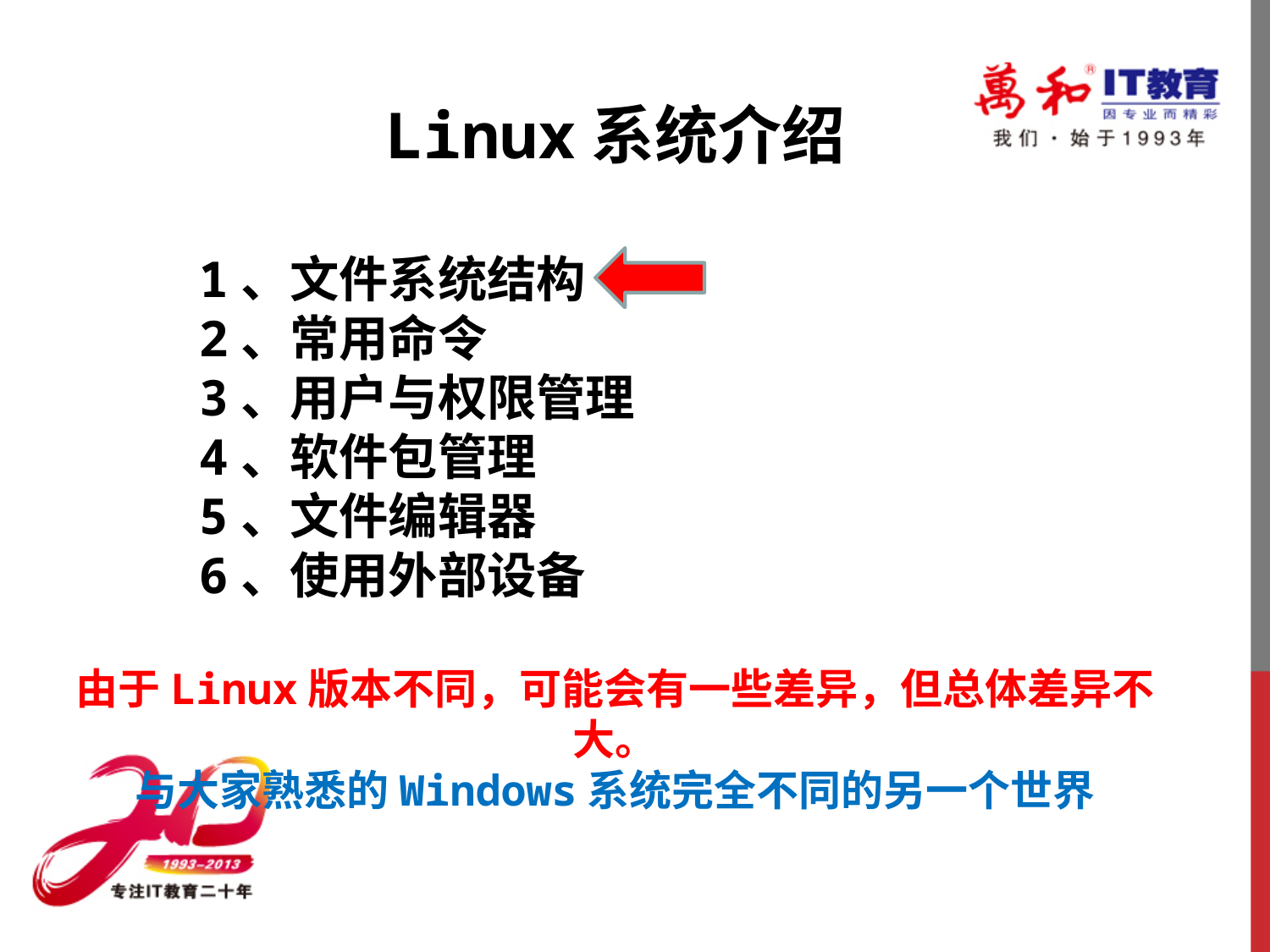

Linux系统介绍

	1、文件系统结构
	2、常用命令
	3、用户与权限管理
	4、软件包管理
	5、文件编辑器
	6、使用外部设备

由于Linux版本不同，可能会有一些差异，但总体差异不大。
与大家熟悉的Windows系统完全不同的另一个世界